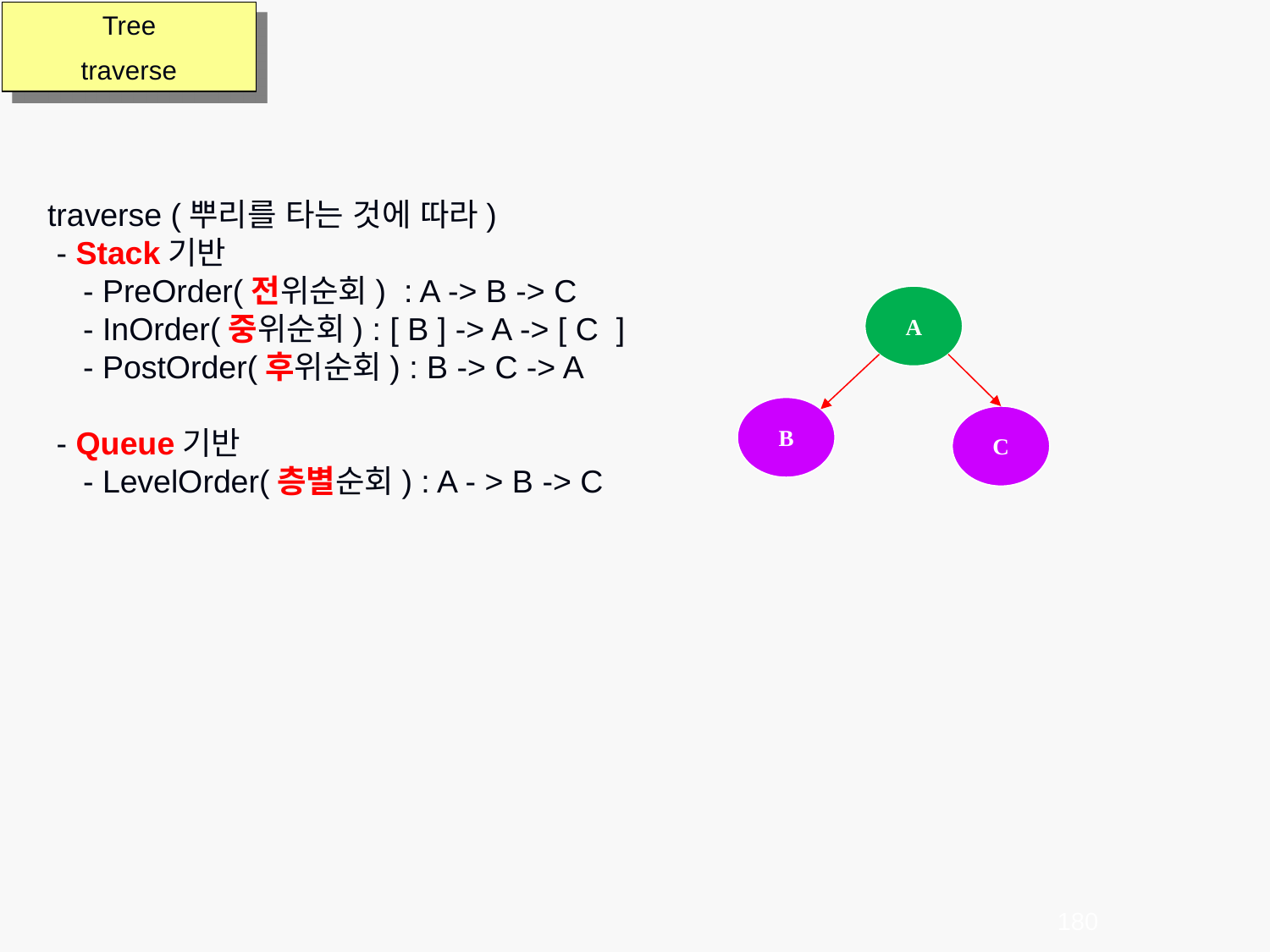

Tree
traverse
traverse (뿌리를 타는 것에 따라)
 - Stack기반
    - PreOrder(전위순회)  : A -> B -> C
    - InOrder(중위순회) : [ B ] -> A -> [ C  ]
    - PostOrder(후위순회) : B -> C -> A

 - Queue기반
    - LevelOrder(층별순회) : A - > B -> C
A
B
C
180